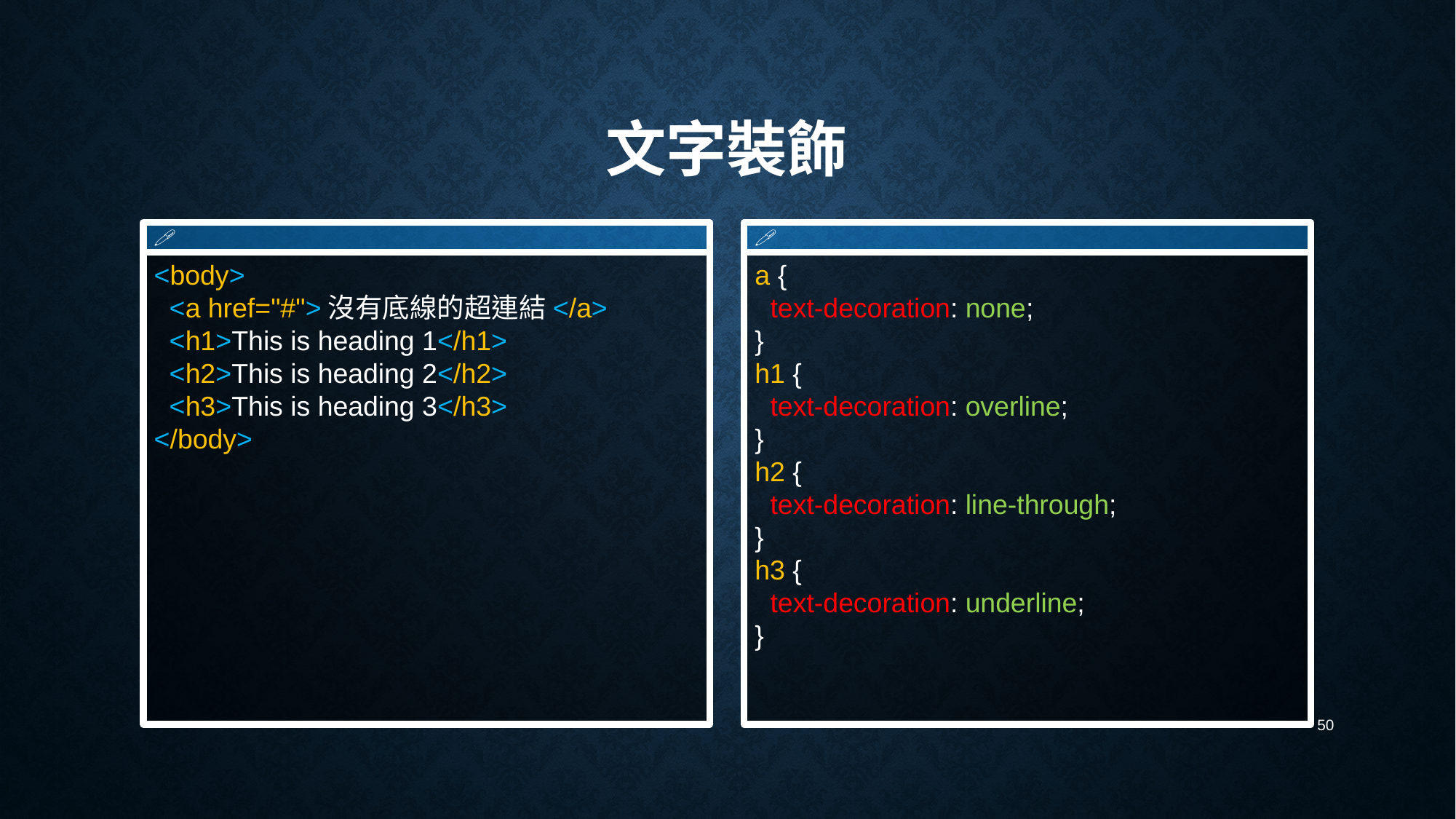

# 文字裝飾
🖊
<body>
  <a href="#">沒有底線的超連結</a>
  <h1>This is heading 1</h1>
  <h2>This is heading 2</h2>
  <h3>This is heading 3</h3>
</body>
🖊
a {
  text-decoration: none;
}
h1 {
  text-decoration: overline;
}
h2 {
  text-decoration: line-through;
}
h3 {
  text-decoration: underline;
}
50